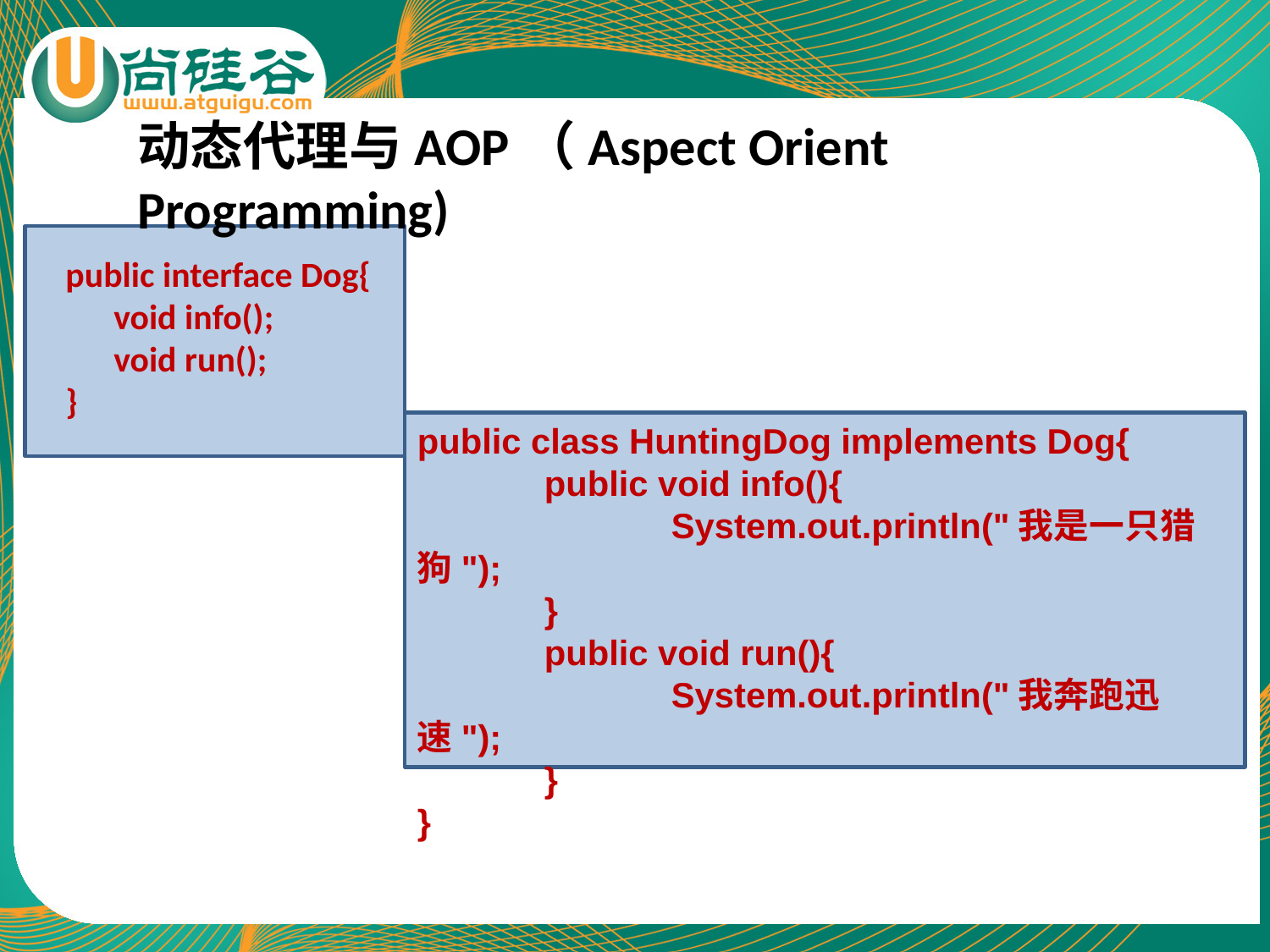

动态代理与AOP（Aspect Orient Programming)

public interface Dog{
      void info();
      void run();
}

public class HuntingDog implements Dog{
	public void info(){
		System.out.println("我是一只猎狗");
	}
	public void run(){
		System.out.println("我奔跑迅速");
	}
}